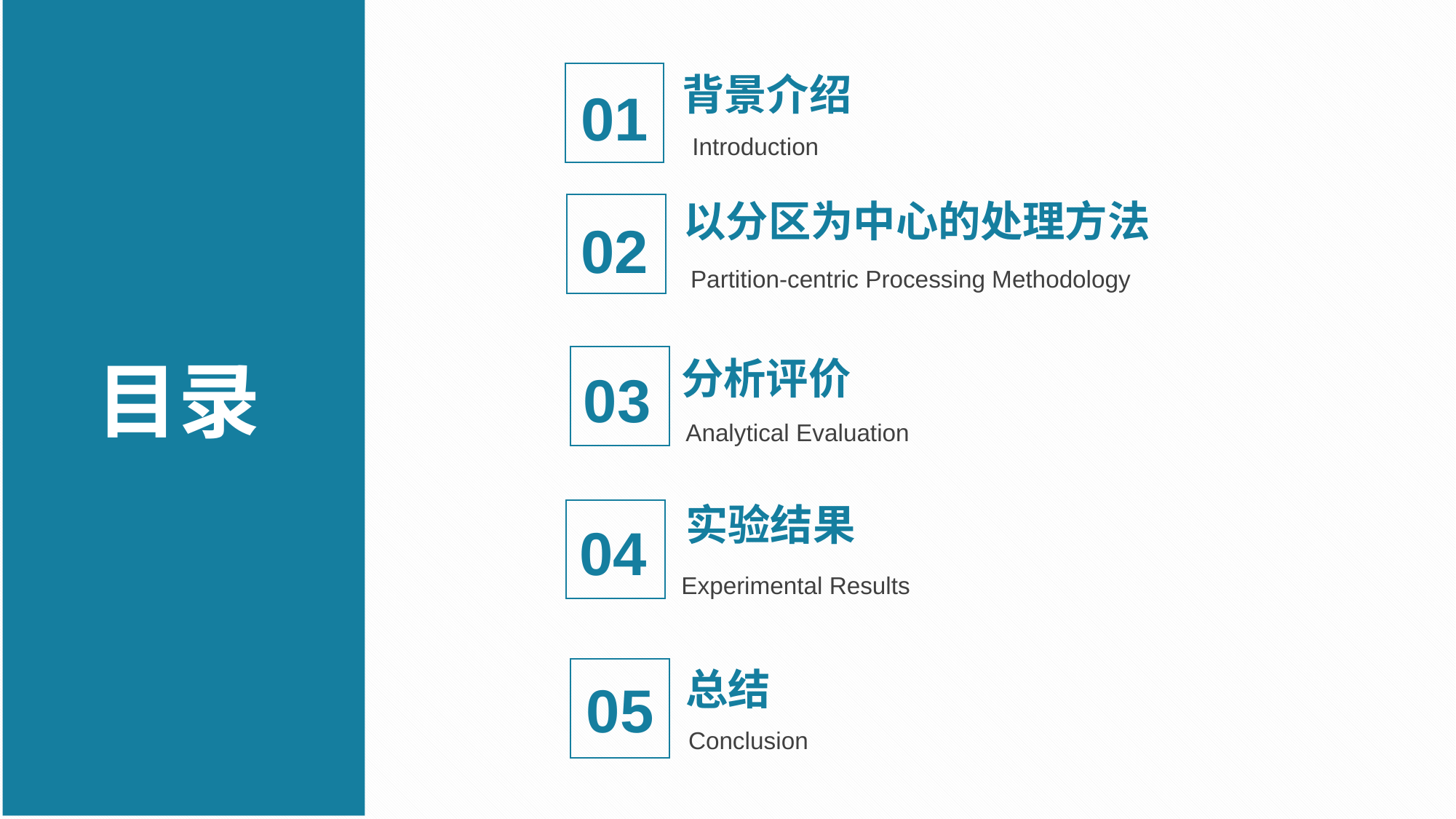

背景介绍

01
 Introduction
以分区为中心的处理方法

02
 Partition-centric Processing Methodology
目录
分析评价

03
Analytical Evaluation
实验结果

04
Experimental Results
总结

05
Conclusion